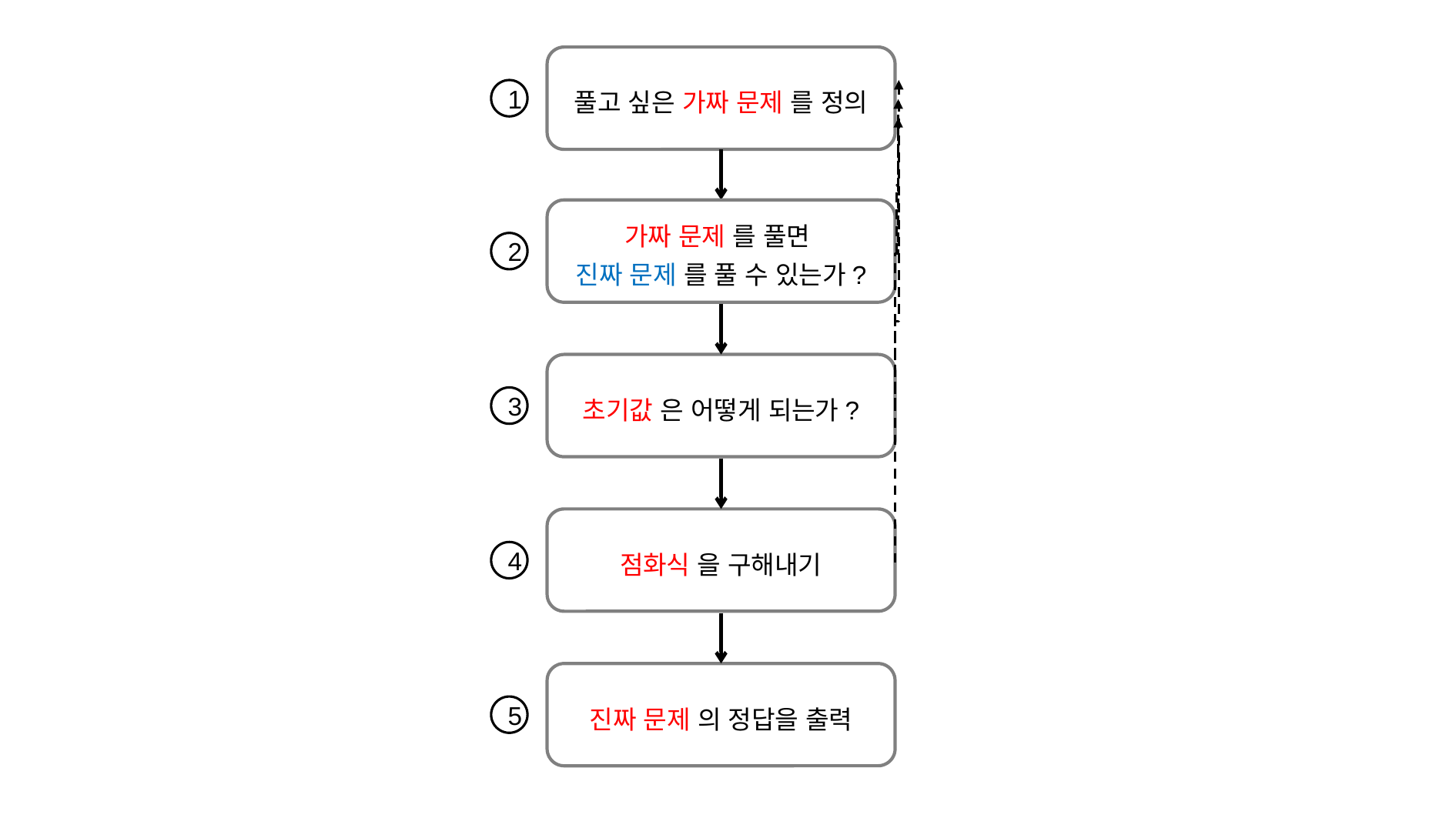

풀고 싶은 가짜 문제 를 정의
1
가짜 문제 를 풀면
진짜 문제 를 풀 수 있는가?
2
초기값 은 어떻게 되는가?
3
점화식 을 구해내기
4
진짜 문제 의 정답을 출력
5